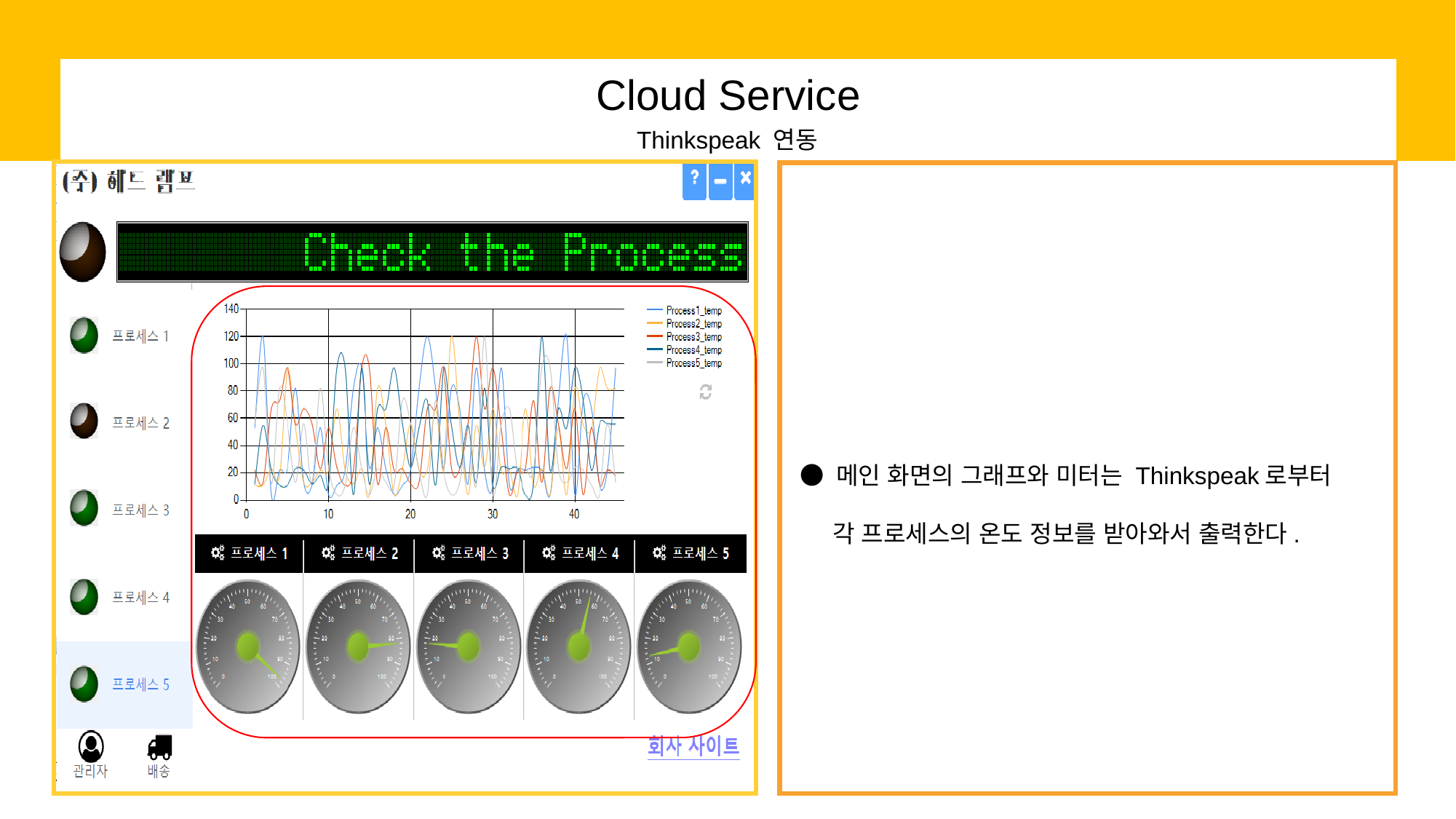

Cloud Service
Thinkspeak 연동

● 메인 화면의 그래프와 미터는 Thinkspeak로부터
    각 프로세스의 온도 정보를 받아와서 출력한다.